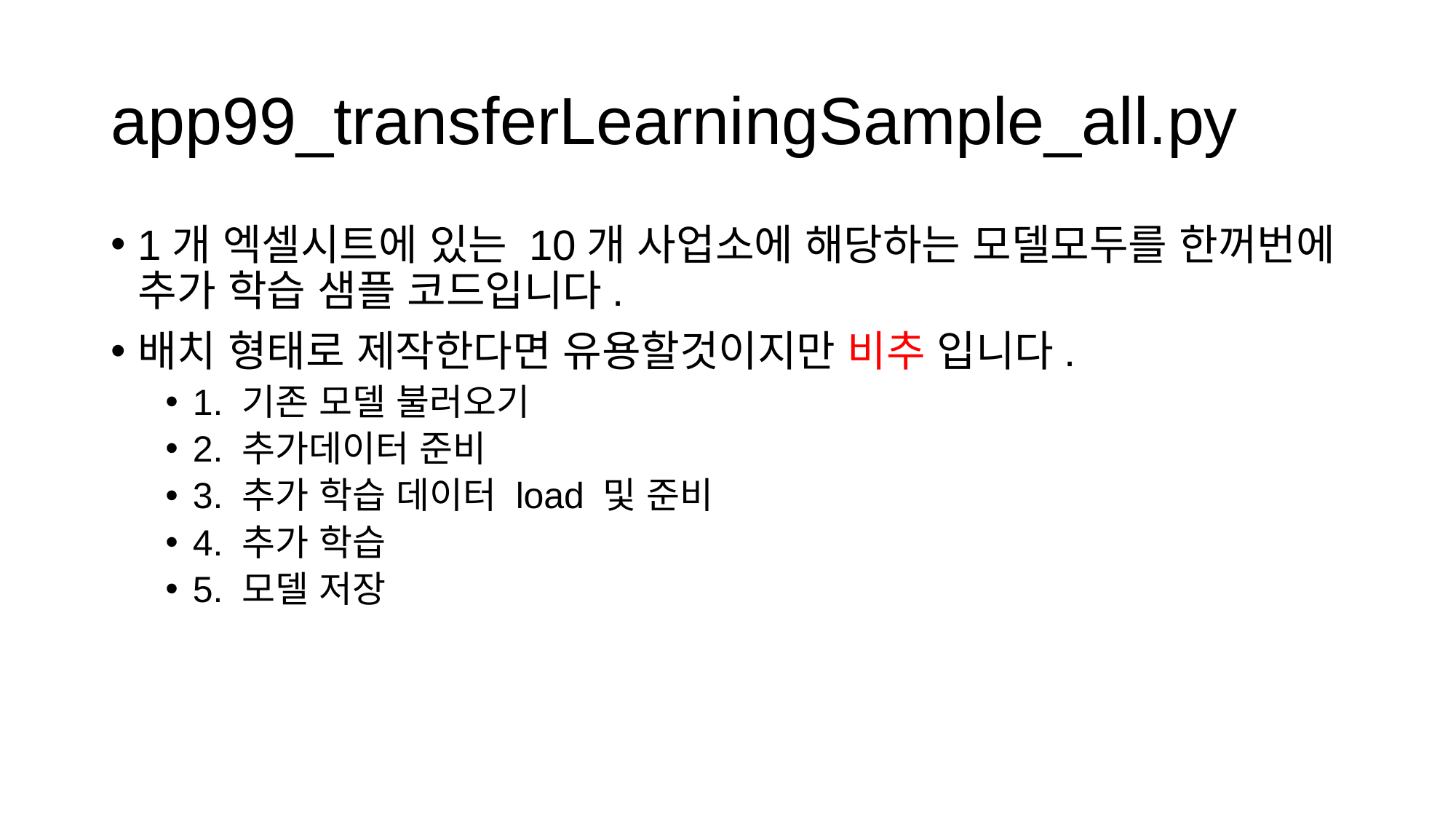

# app99_transferLearningSample_all.py
1개 엑셀시트에 있는 10개 사업소에 해당하는 모델모두를 한꺼번에 추가 학습 샘플 코드입니다.
배치 형태로 제작한다면 유용할것이지만 비추 입니다.
1. 기존 모델 불러오기
2. 추가데이터 준비
3. 추가 학습 데이터 load 및 준비
4. 추가 학습
5. 모델 저장